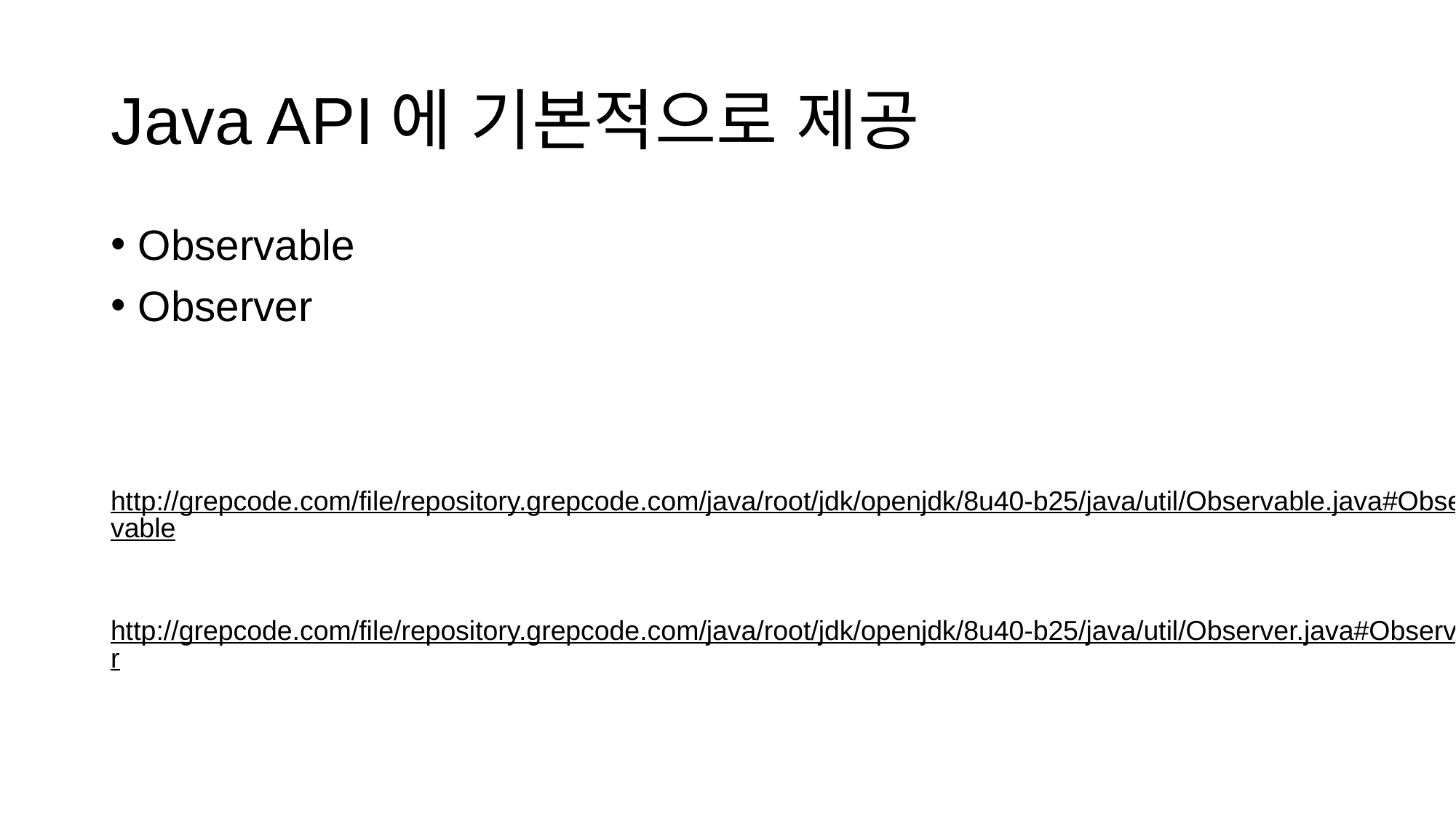

# Java API에 기본적으로 제공
Observable
Observer
http://grepcode.com/file/repository.grepcode.com/java/root/jdk/openjdk/8u40-b25/java/util/Observable.java#Observable
http://grepcode.com/file/repository.grepcode.com/java/root/jdk/openjdk/8u40-b25/java/util/Observer.java#Observer